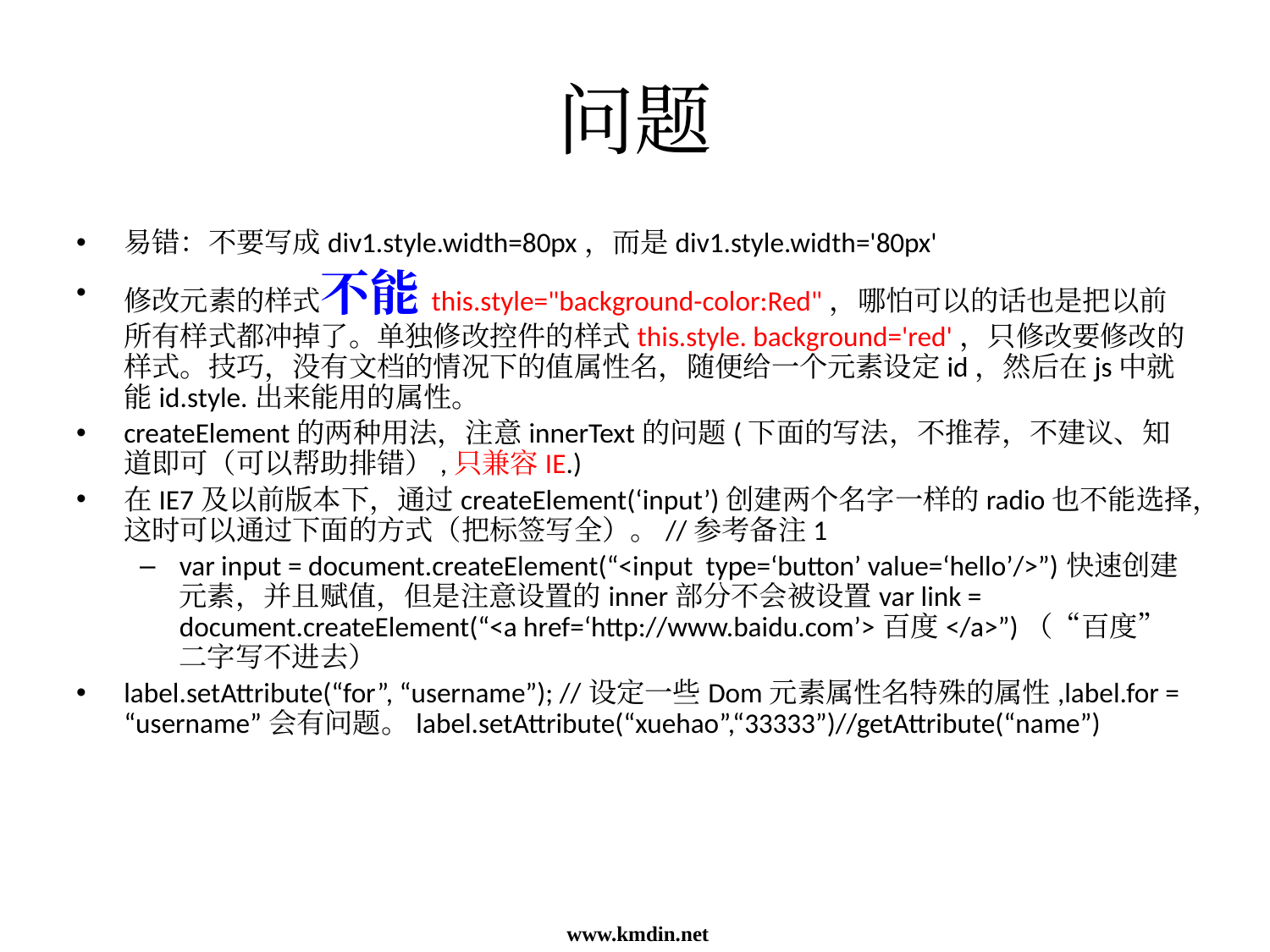

问题
易错：不要写成div1.style.width=80px，而是div1.style.width='80px'
修改元素的样式不能this.style="background-color:Red"，哪怕可以的话也是把以前所有样式都冲掉了。单独修改控件的样式this.style. background='red'，只修改要修改的样式。技巧，没有文档的情况下的值属性名，随便给一个元素设定id，然后在js中就能id.style.出来能用的属性。
createElement的两种用法，注意innerText的问题(下面的写法，不推荐，不建议、知道即可（可以帮助排错）,只兼容IE.)
在IE7及以前版本下，通过createElement(‘input’)创建两个名字一样的radio也不能选择，这时可以通过下面的方式（把标签写全）。//参考备注1
var input = document.createElement(“<input  type=‘button’ value=‘hello’/>”)快速创建元素，并且赋值，但是注意设置的inner部分不会被设置var link = document.createElement(“<a href=‘http://www.baidu.com’>百度</a>”)（“百度”二字写不进去）
label.setAttribute(“for”, “username”); //设定一些Dom元素属性名特殊的属性,label.for = “username”会有问题。label.setAttribute(“xuehao”,“33333”)//getAttribute(“name”)